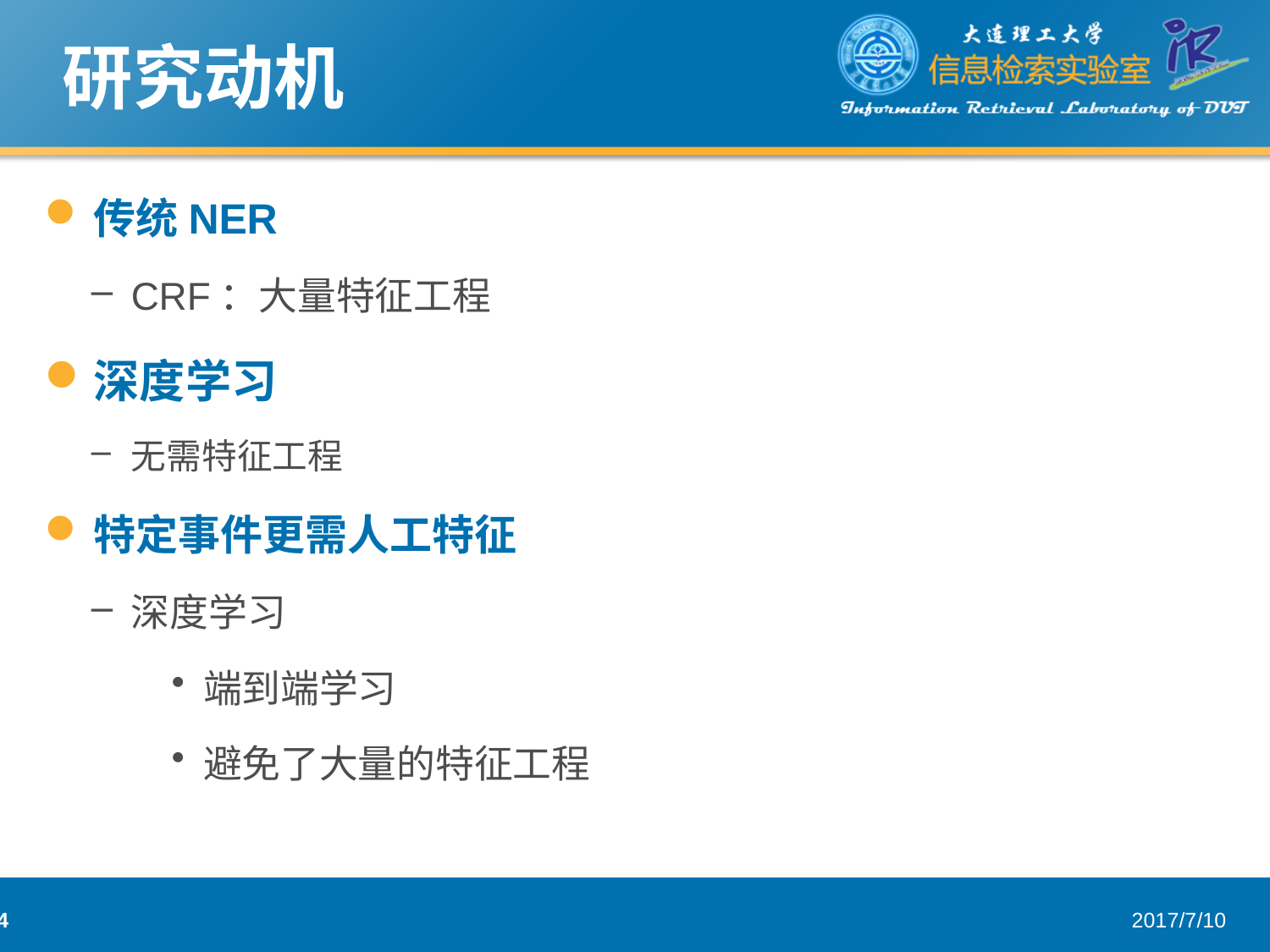

# 研究动机
传统NER
CRF：大量特征工程
深度学习
无需特征工程
特定事件更需人工特征
深度学习
端到端学习
避免了大量的特征工程